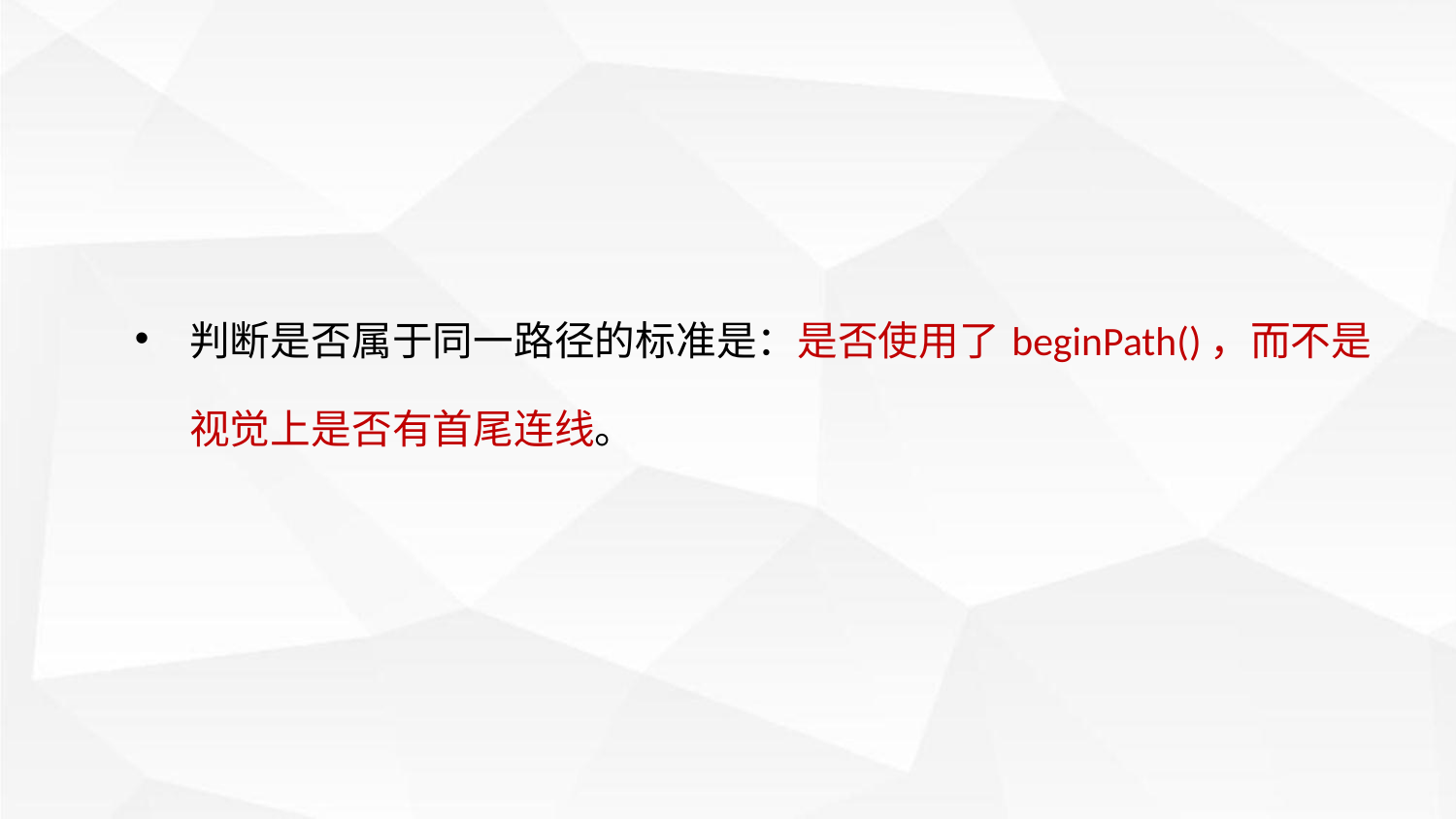

判断是否属于同一路径的标准是：是否使用了beginPath()，而不是视觉上是否有首尾连线。